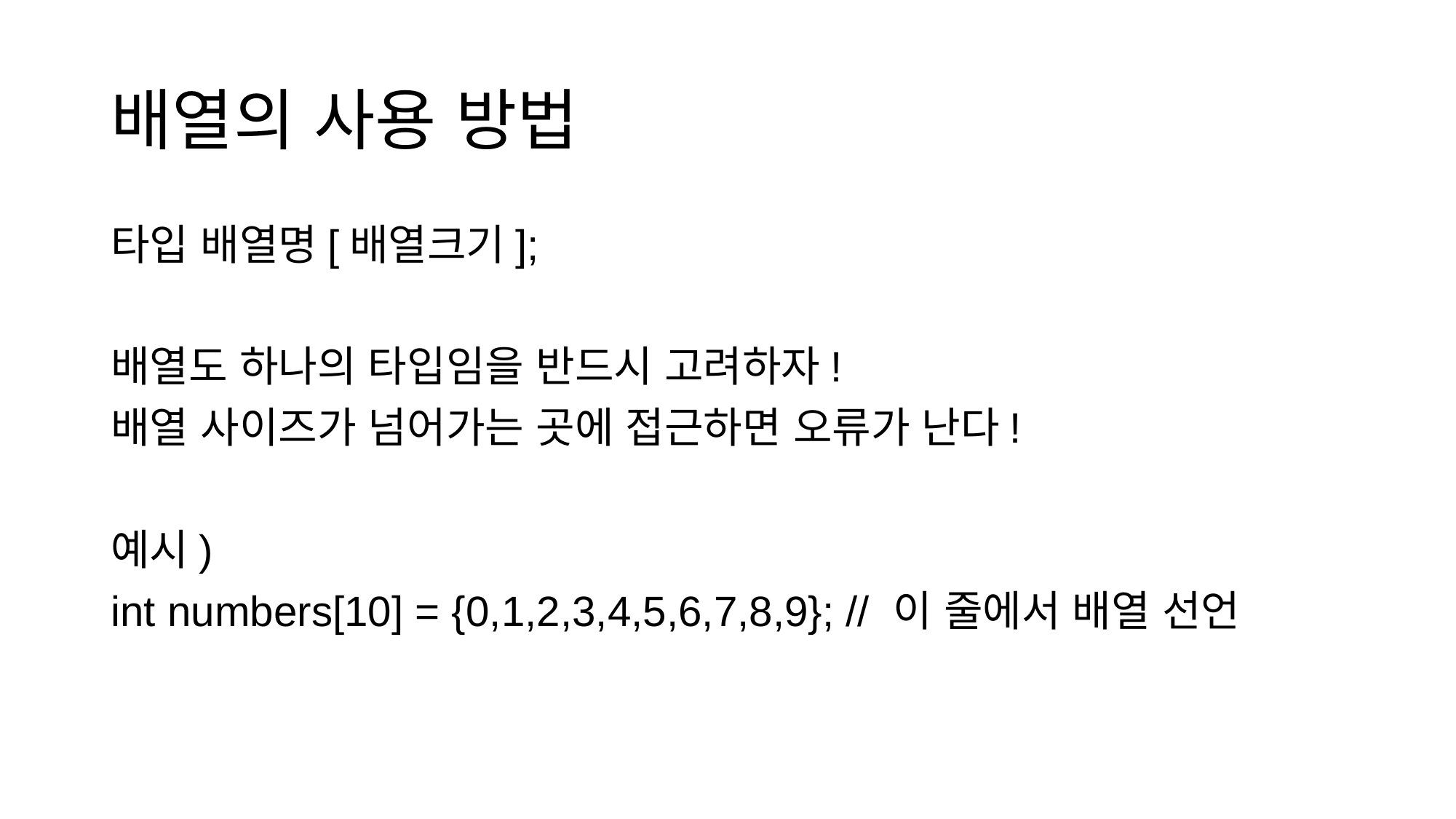

# 배열의 사용 방법
타입 배열명[배열크기];

배열도 하나의 타입임을 반드시 고려하자!
배열 사이즈가 넘어가는 곳에 접근하면 오류가 난다!

예시)
int numbers[10] = {0,1,2,3,4,5,6,7,8,9}; // 이 줄에서 배열 선언